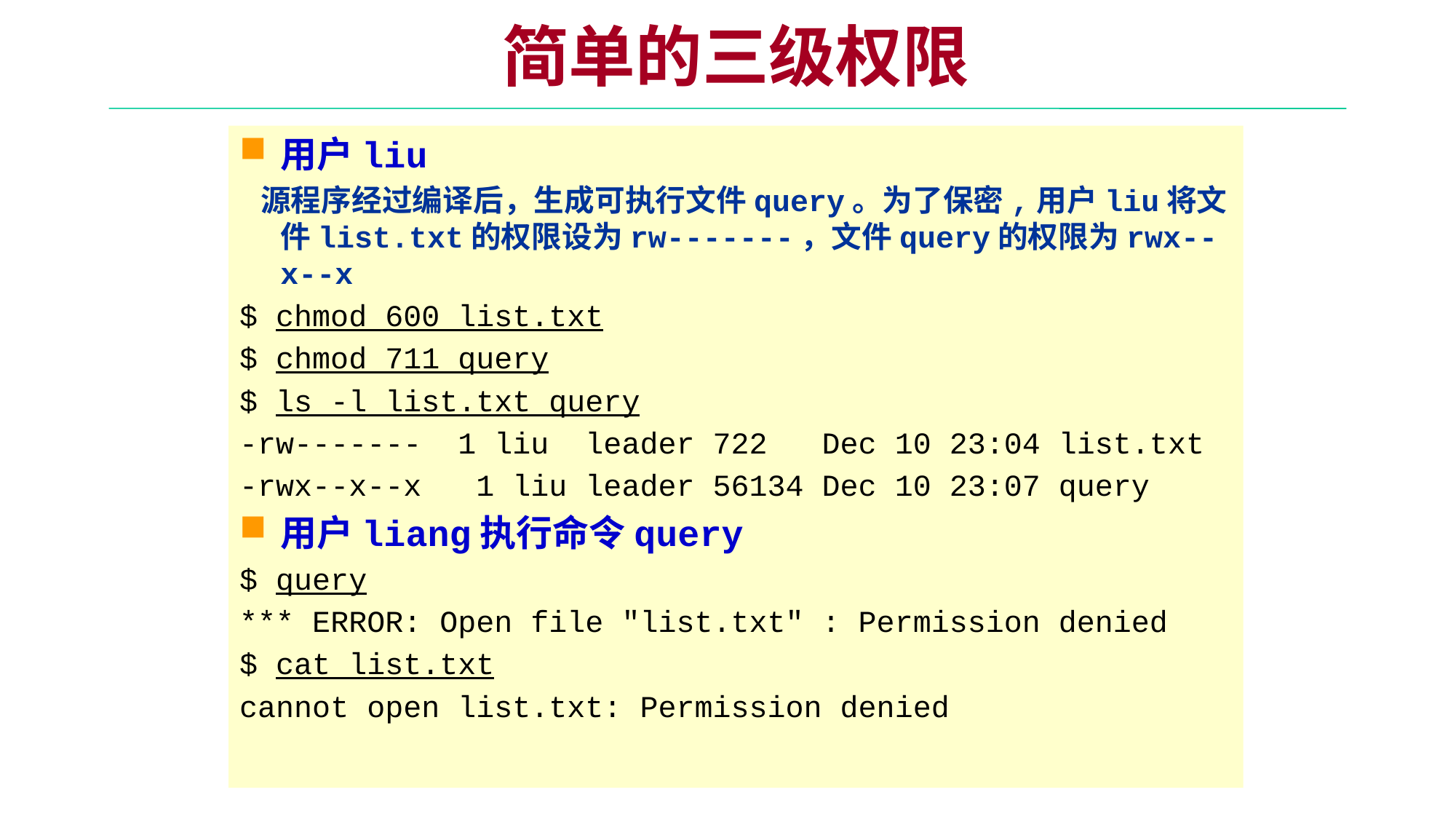

简单的三级权限
用户liu
  源程序经过编译后，生成可执行文件query。为了保密,用户liu将文件list.txt的权限设为rw-------，文件query的权限为rwx--x--x
$ chmod 600 list.txt
$ chmod 711 query
$ ls -l list.txt query
-rw-------  1 liu  leader 722   Dec 10 23:04 list.txt
-rwx--x--x   1 liu leader 56134 Dec 10 23:07 query
用户liang执行命令query
$ query
*** ERROR: Open file "list.txt" : Permission denied
$ cat list.txt
cannot open list.txt: Permission denied